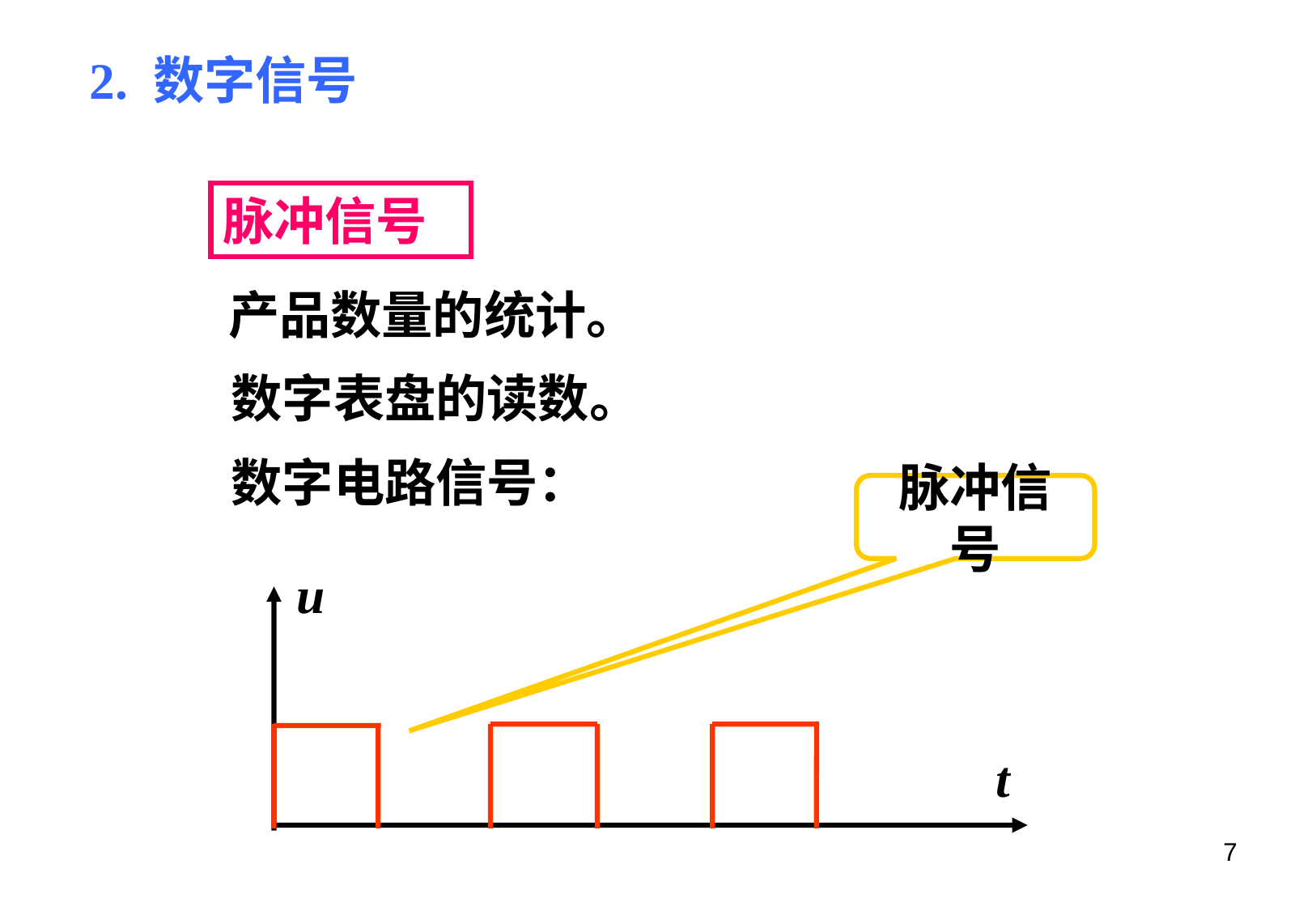

2. 数字信号
脉冲信号
产品数量的统计。
数字表盘的读数。
数字电路信号：
脉冲信号
u

t

7